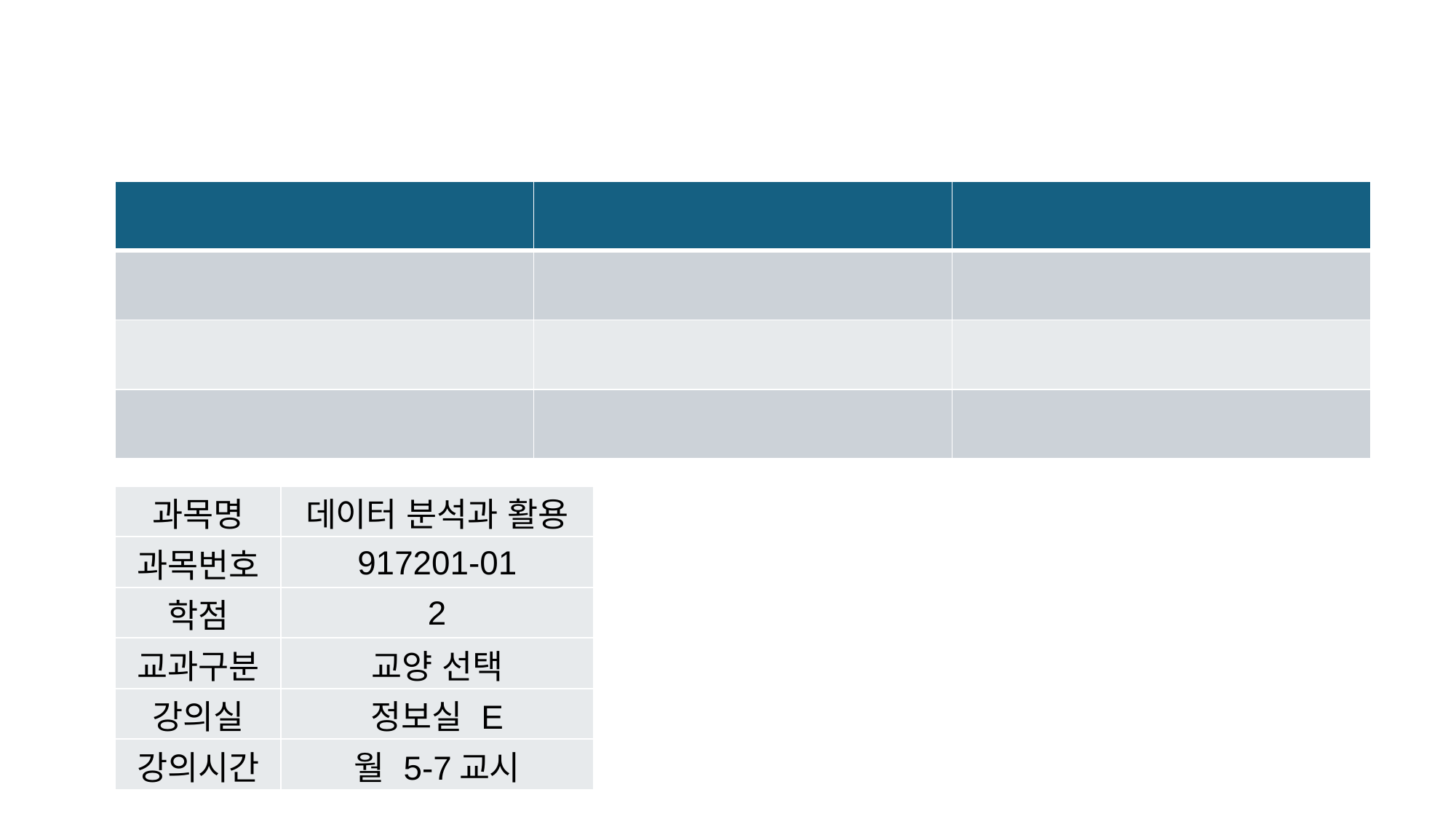

#
|  |  |  |
| --- | --- | --- |
|  |  |  |
|  |  |  |
|  |  |  |
| 과목명 | 데이터 분석과 활용 |
| --- | --- |
| 과목번호 | 917201-01 |
| 학점 | 2 |
| 교과구분 | 교양 선택 |
| 강의실 | 정보실 E |
| 강의시간 | 월 5-7교시 |